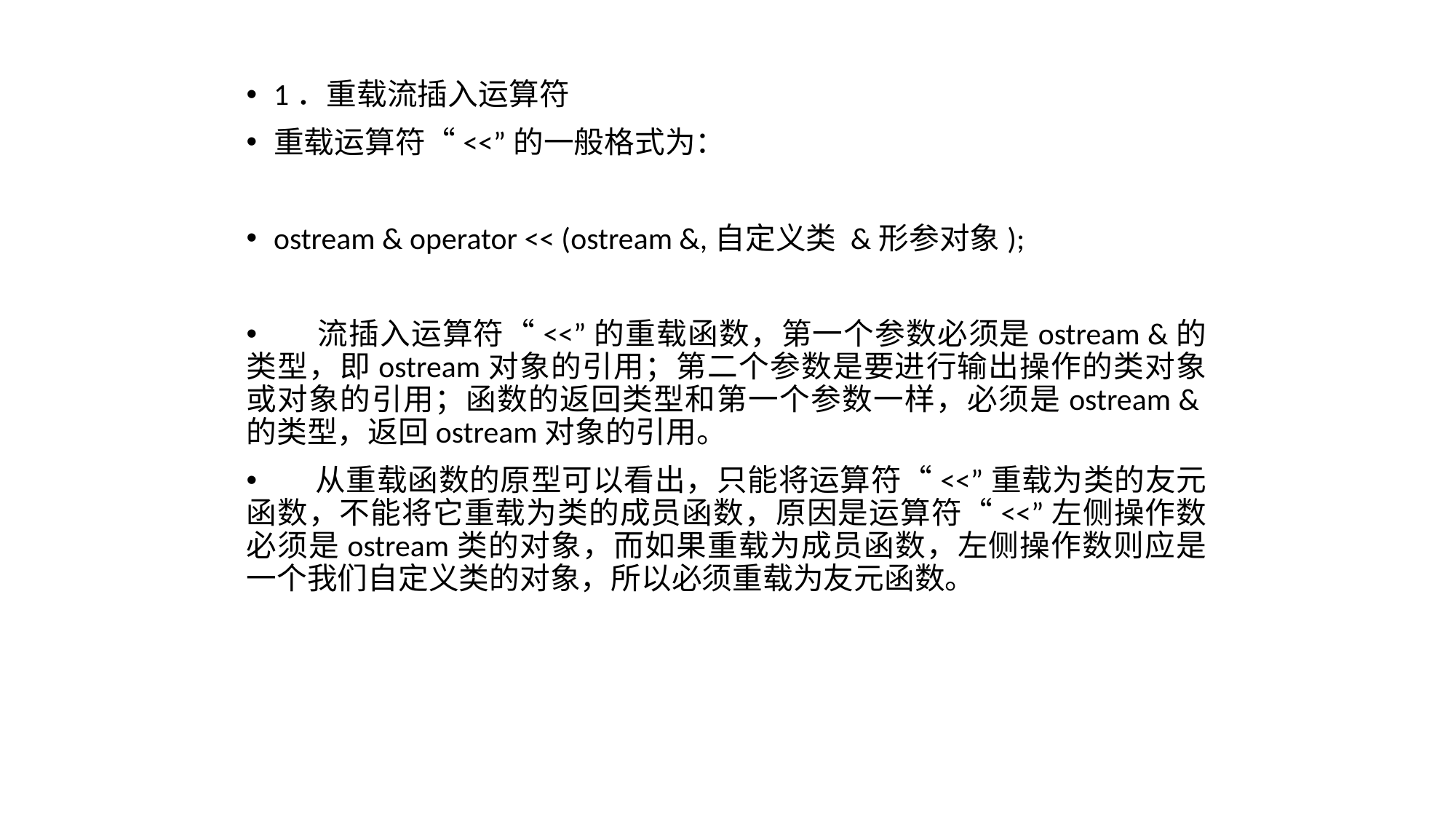

1．重载流插入运算符
重载运算符“<<”的一般格式为：

ostream & operator << (ostream &,自定义类 &形参对象);

       流插入运算符“<<”的重载函数，第一个参数必须是ostream &的类型，即ostream对象的引用；第二个参数是要进行输出操作的类对象或对象的引用；函数的返回类型和第一个参数一样，必须是ostream &的类型，返回ostream对象的引用。
       从重载函数的原型可以看出，只能将运算符“<<”重载为类的友元函数，不能将它重载为类的成员函数，原因是运算符“<<”左侧操作数必须是ostream类的对象，而如果重载为成员函数，左侧操作数则应是一个我们自定义类的对象，所以必须重载为友元函数。